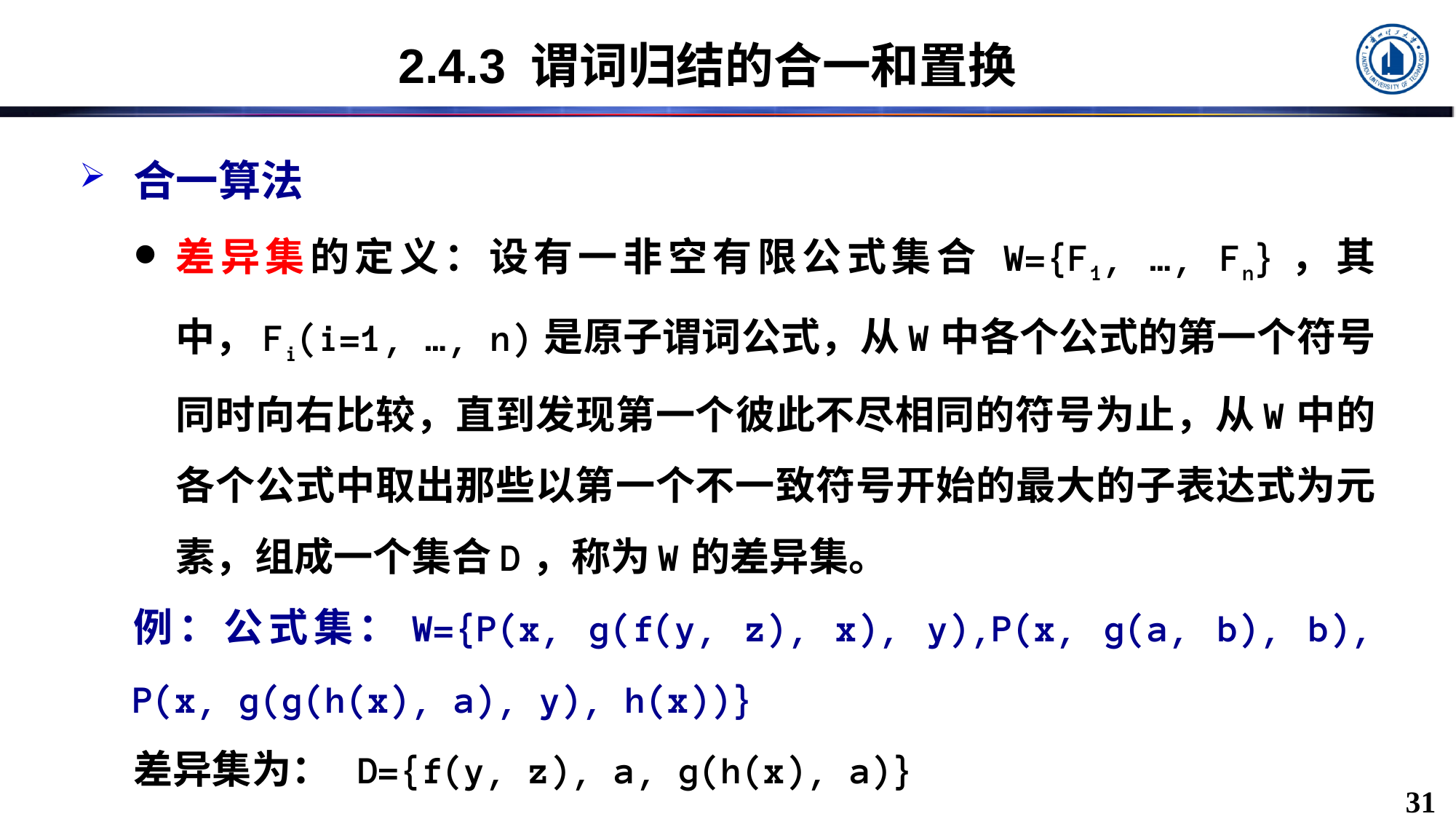

# 2.4.3 谓词归结的合一和置换
合一算法
差异集的定义：设有一非空有限公式集合 W={F1, …, Fn}，其中，Fi(i=1, …, n)是原子谓词公式，从W中各个公式的第一个符号同时向右比较，直到发现第一个彼此不尽相同的符号为止，从W中的各个公式中取出那些以第一个不一致符号开始的最大的子表达式为元素，组成一个集合D，称为W的差异集。
例：公式集：W={P(x, g(f(y, z), x), y),P(x, g(a, b), b), P(x, g(g(h(x), a), y), h(x))}
差异集为：  D={f(y, z), a, g(h(x), a)}
31